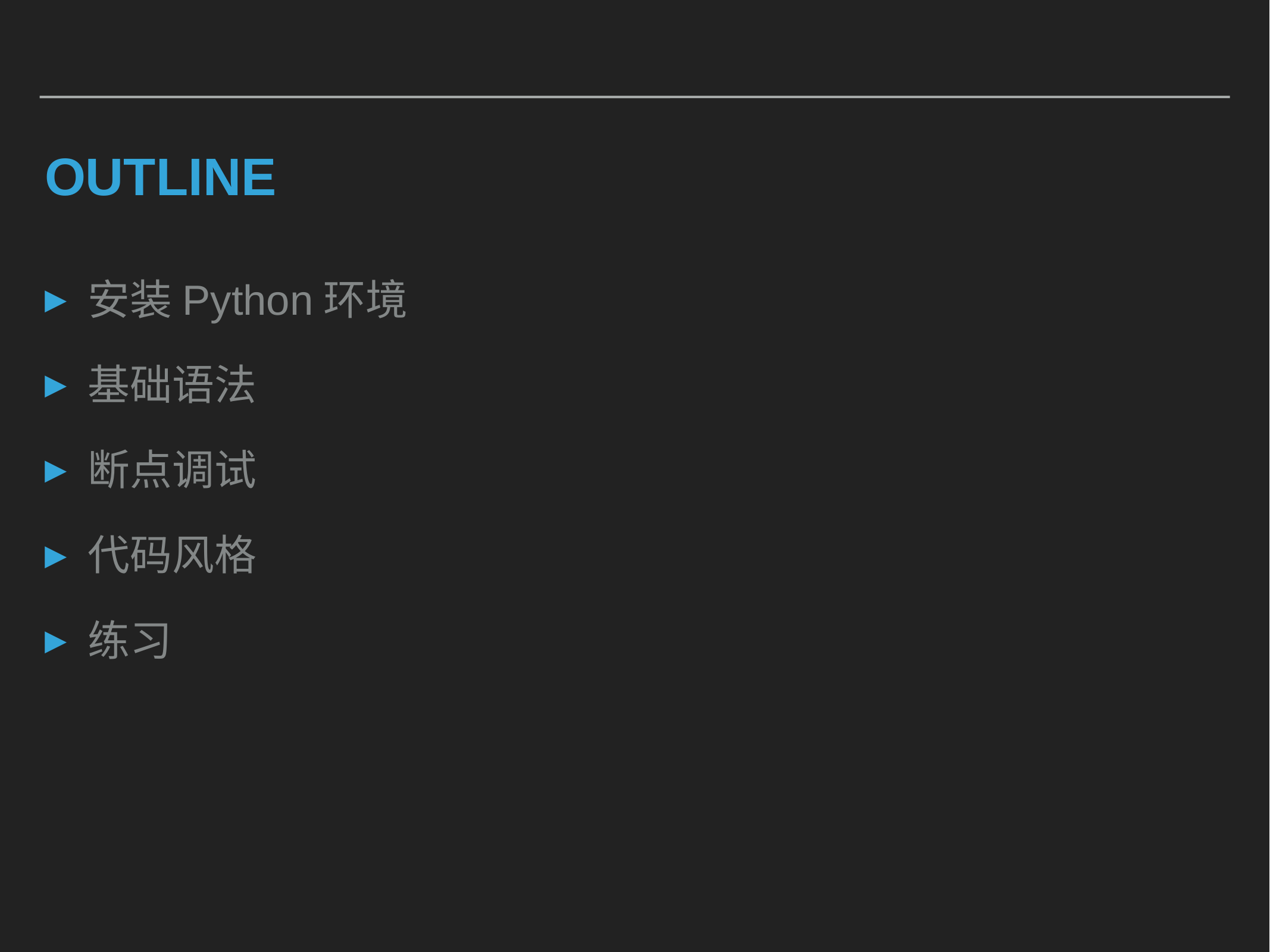

# OUTLINE
安装Python环境
基础语法
断点调试
代码风格
练习